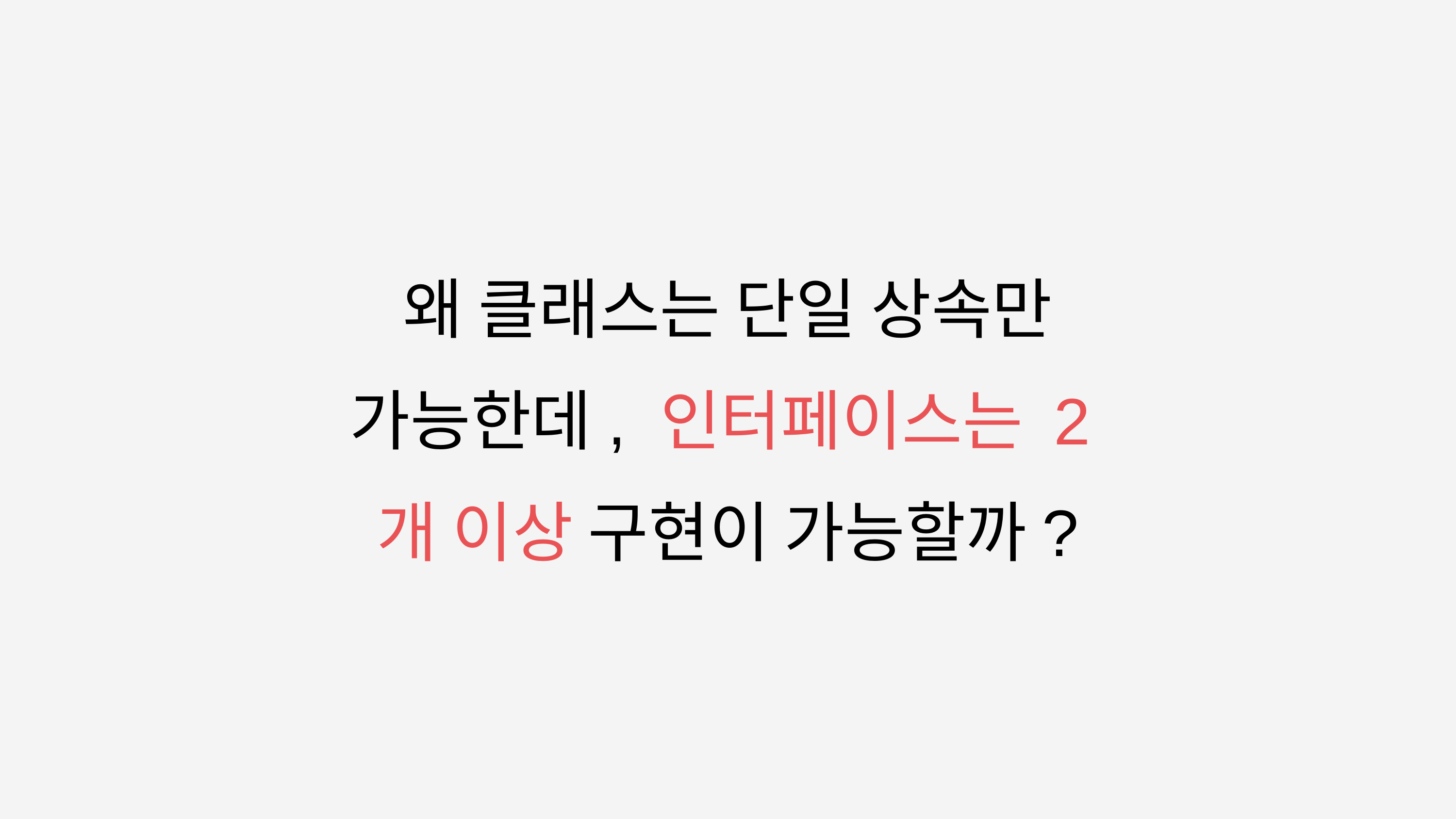

왜 클래스는 단일 상속만 가능한데, 인터페이스는 2개 이상 구현이 가능할까?